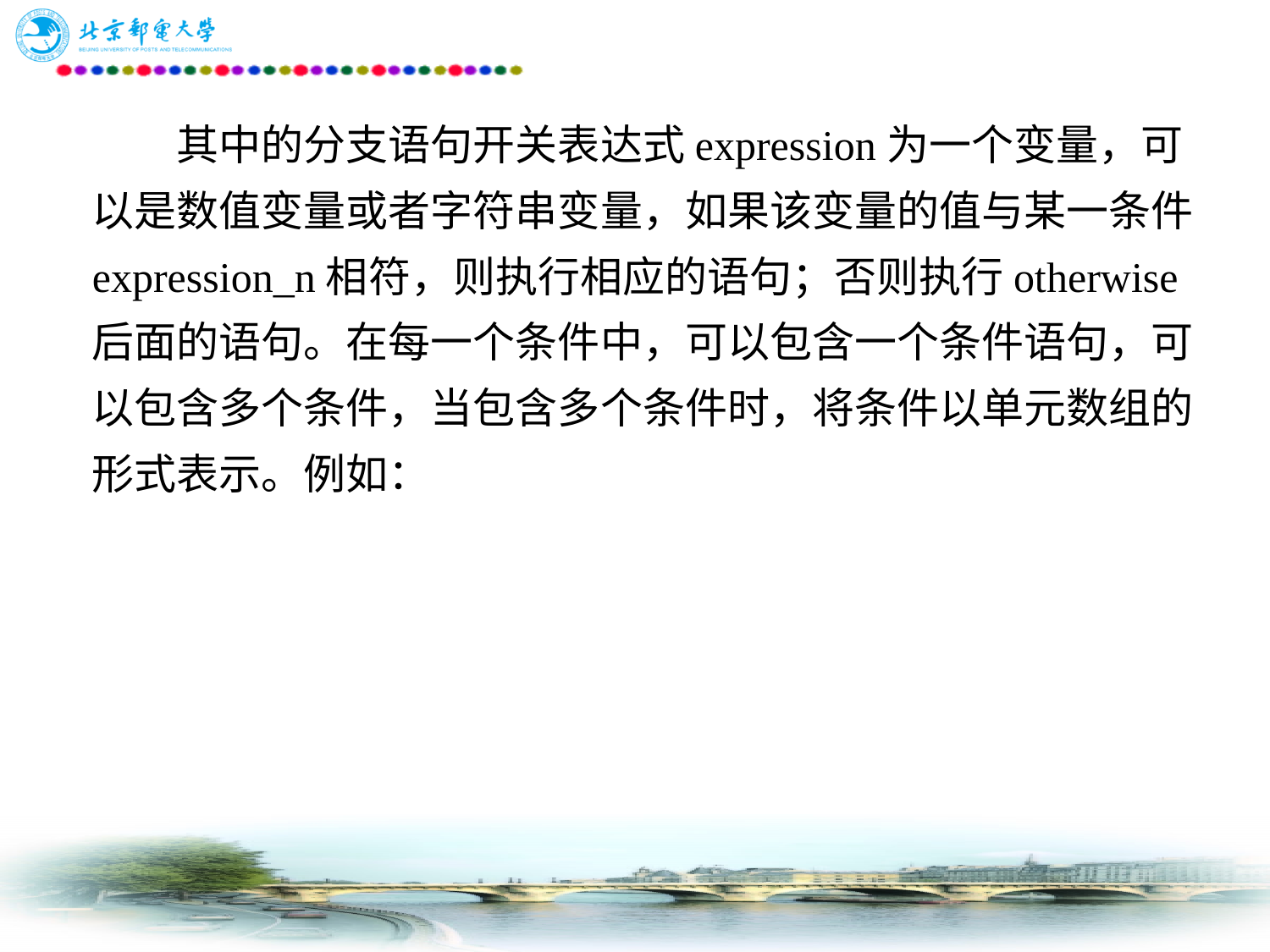

# 其中的分支语句开关表达式expression为一个变量，可以是数值变量或者字符串变量，如果该变量的值与某一条件expression_n相符，则执行相应的语句；否则执行otherwise 后面的语句。在每一个条件中，可以包含一个条件语句，可以包含多个条件，当包含多个条件时，将条件以单元数组的形式表示。例如：